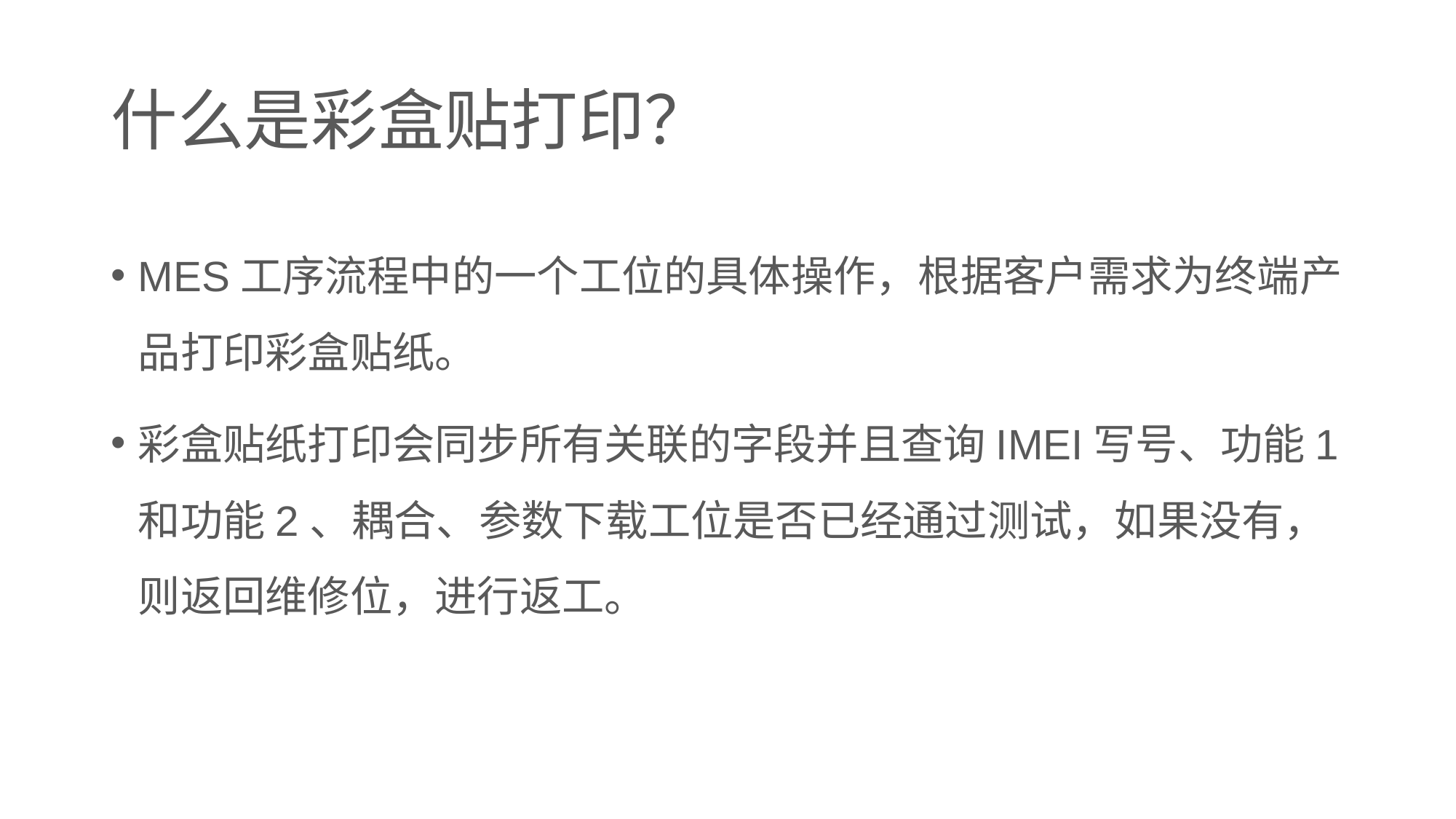

# 什么是彩盒贴打印？
MES工序流程中的一个工位的具体操作，根据客户需求为终端产品打印彩盒贴纸。
彩盒贴纸打印会同步所有关联的字段并且查询IMEI写号、功能1和功能2、耦合、参数下载工位是否已经通过测试，如果没有，则返回维修位，进行返工。